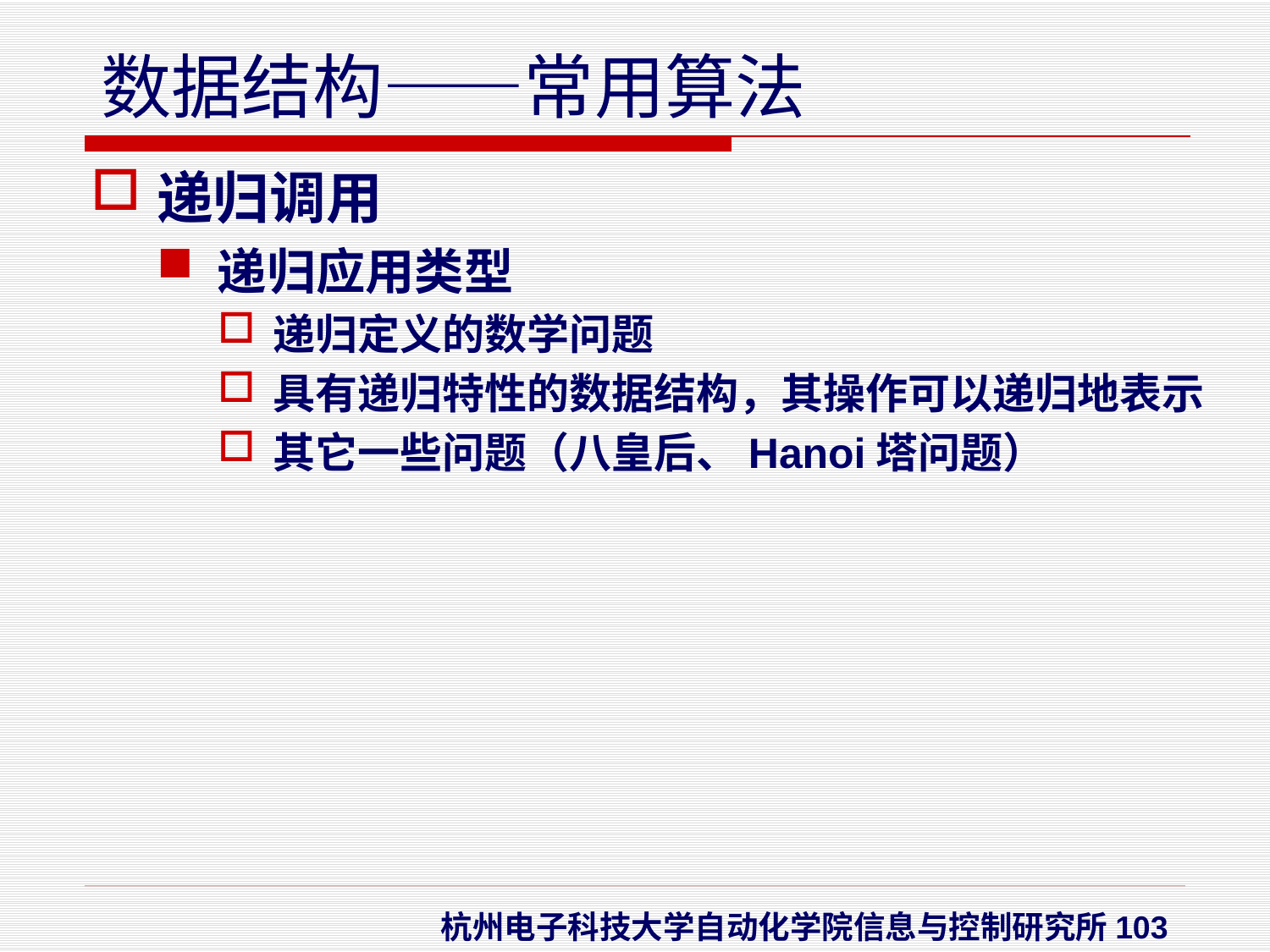

递归调用
递归应用类型
递归定义的数学问题
具有递归特性的数据结构，其操作可以递归地表示
其它一些问题（八皇后、Hanoi塔问题）